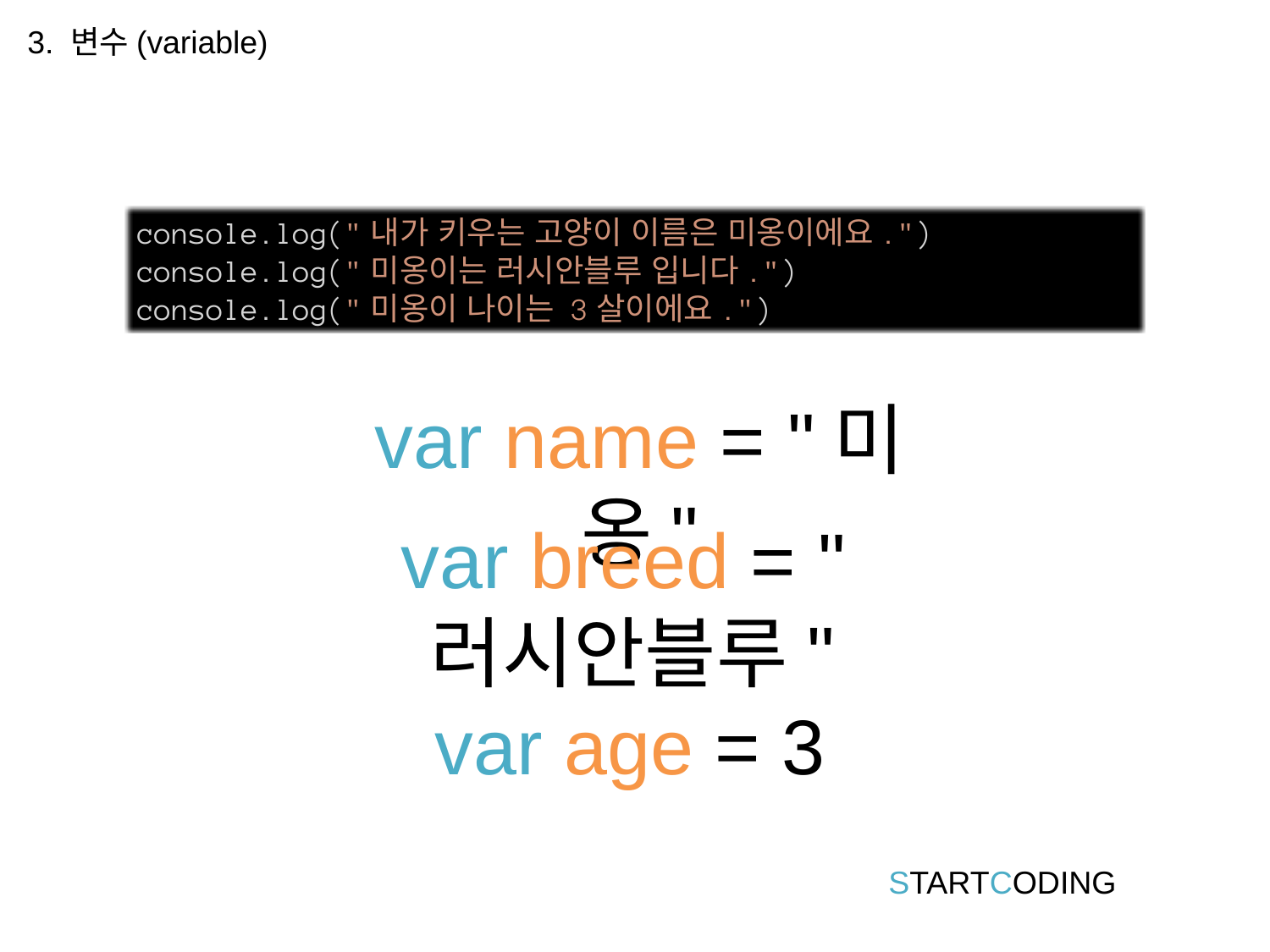

3. 변수(variable)
console.log("내가 키우는 고양이 이름은 미옹이에요.")
console.log("미옹이는 러시안블루 입니다.")
console.log("미옹이 나이는 3살이에요.")

var name = "미옹"
var breed = "러시안블루"
var age = 3
STARTCODING